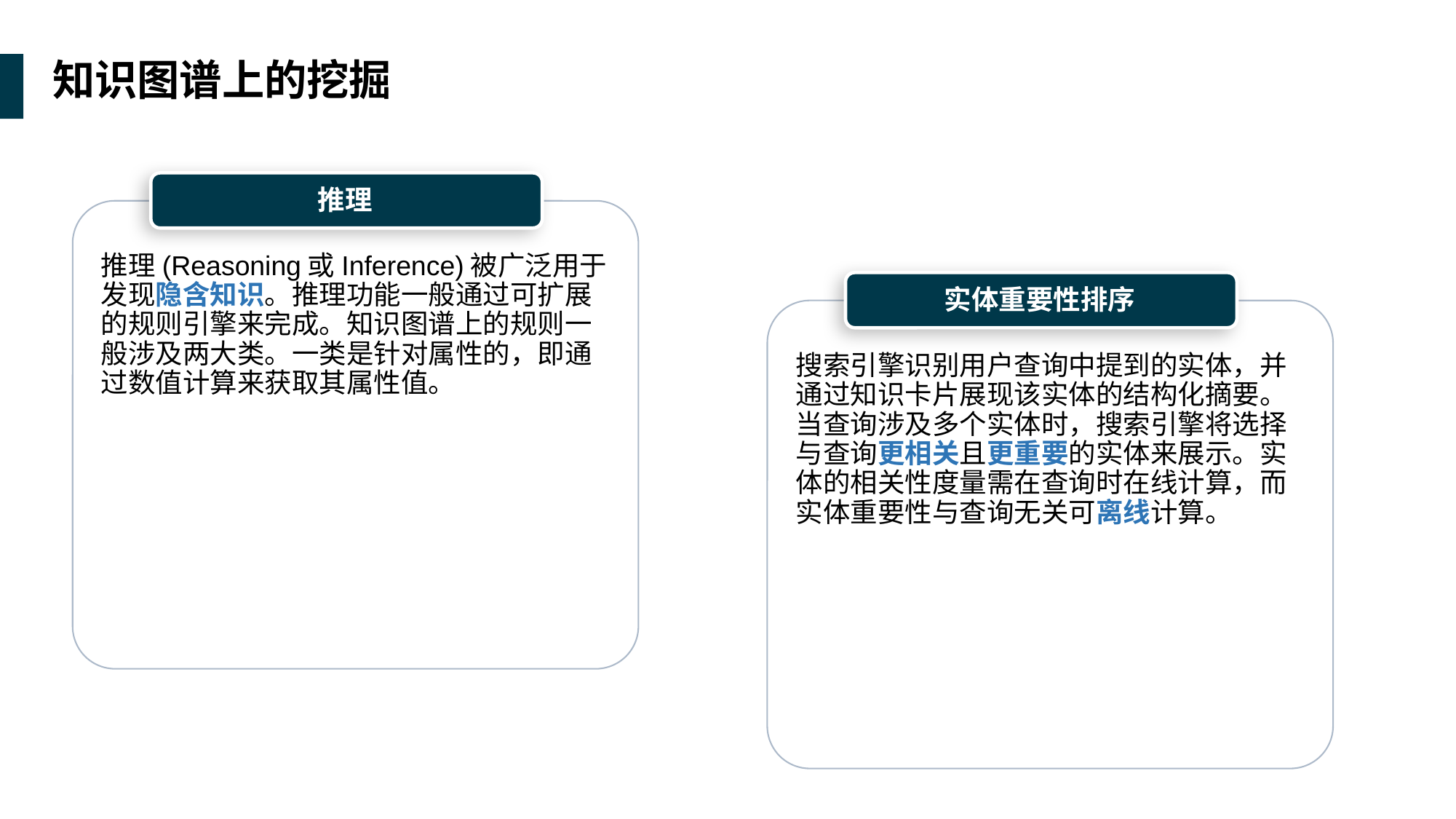

知识图谱上的挖掘
推理
推理(Reasoning或Inference)被广泛用于发现隐含知识。推理功能一般通过可扩展的规则引擎来完成。知识图谱上的规则一般涉及两大类。一类是针对属性的，即通过数值计算来获取其属性值。
实体重要性排序
搜索引擎识别用户查询中提到的实体，并通过知识卡片展现该实体的结构化摘要。当查询涉及多个实体时，搜索引擎将选择与查询更相关且更重要的实体来展示。实体的相关性度量需在查询时在线计算，而实体重要性与查询无关可离线计算。